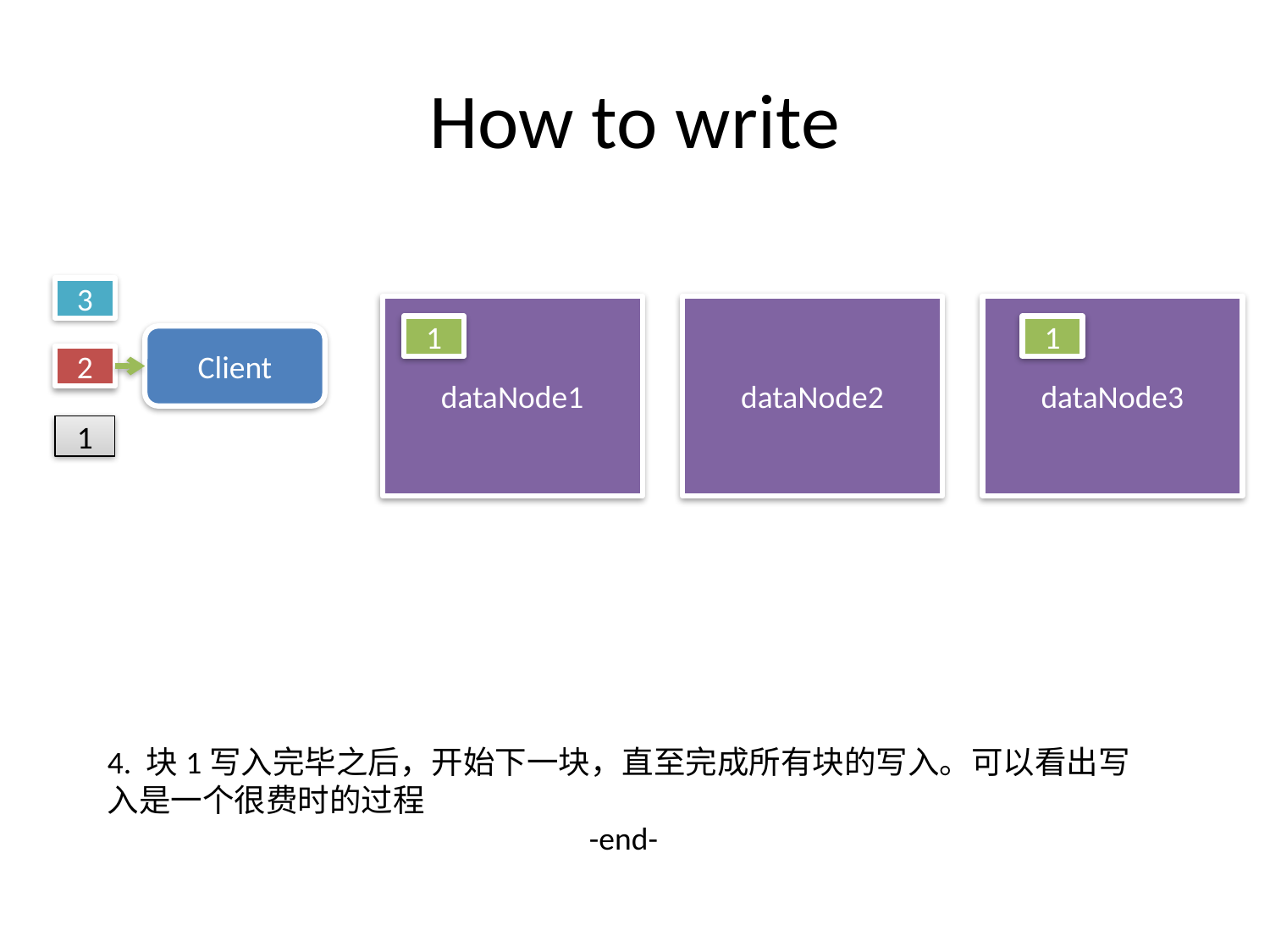

# How to write
3
dataNode1
dataNode2
dataNode3
1
1
Client
2
1
4. 块1写入完毕之后，开始下一块，直至完成所有块的写入。可以看出写入是一个很费时的过程
			              -end-